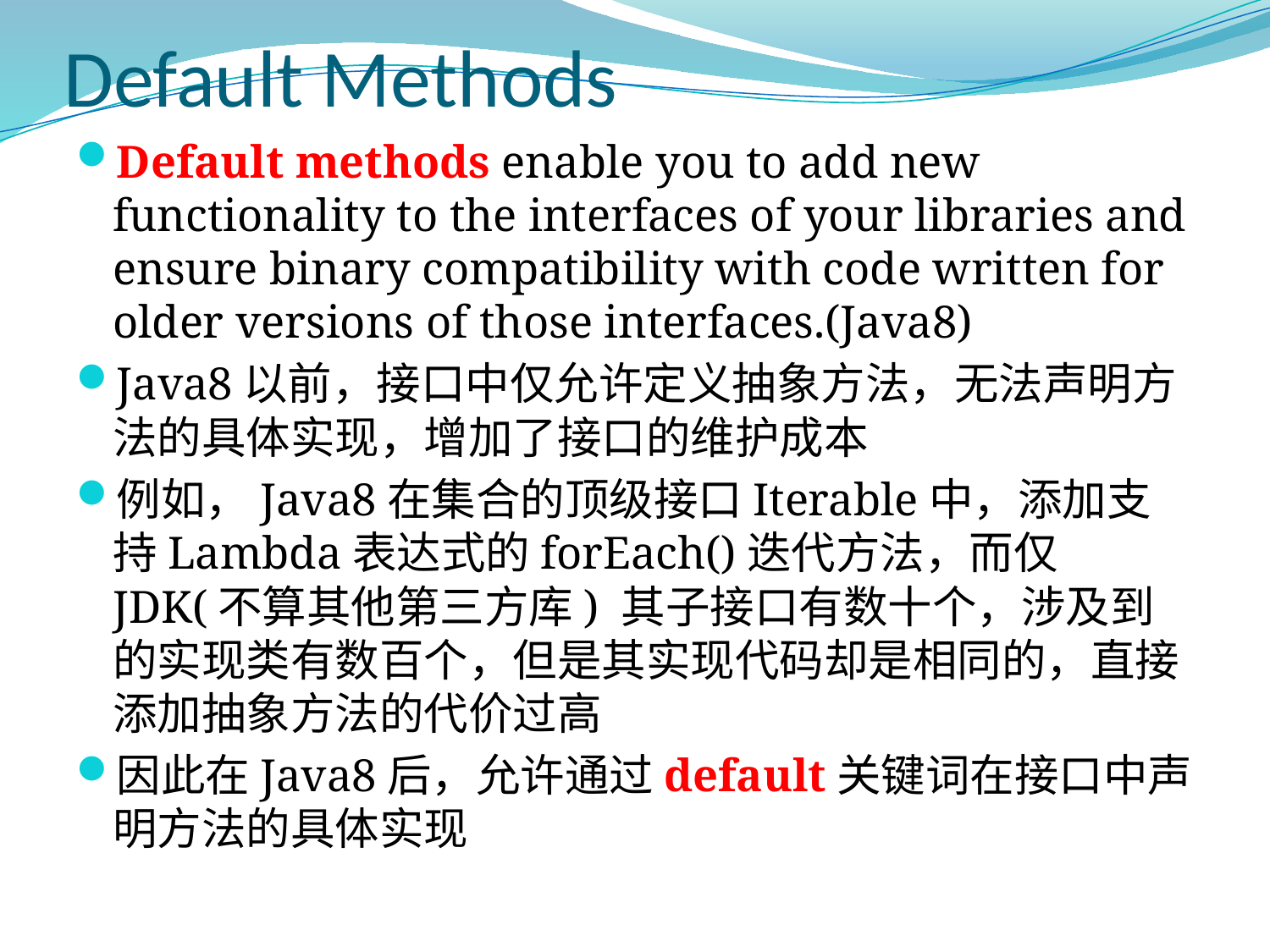

# Default Methods
Default methods enable you to add new functionality to the interfaces of your libraries and ensure binary compatibility with code written for older versions of those interfaces.(Java8)
Java8以前，接口中仅允许定义抽象方法，无法声明方法的具体实现，增加了接口的维护成本
例如，Java8在集合的顶级接口Iterable中，添加支持Lambda表达式的forEach()迭代方法，而仅JDK(不算其他第三方库) 其子接口有数十个，涉及到的实现类有数百个，但是其实现代码却是相同的，直接添加抽象方法的代价过高
因此在Java8后，允许通过default关键词在接口中声明方法的具体实现
41